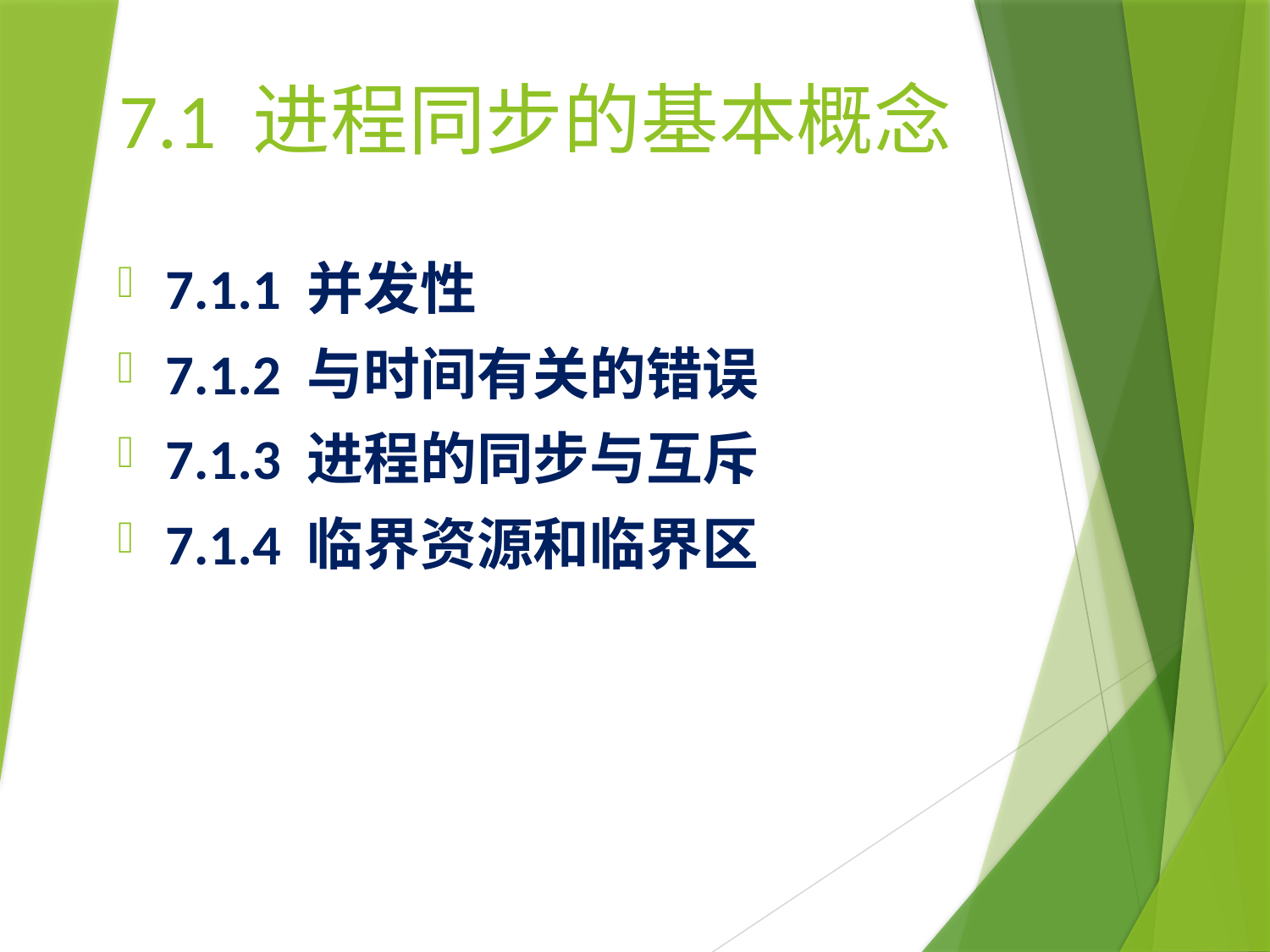

# 7.1 进程同步的基本概念
7.1.1 并发性
7.1.2 与时间有关的错误
7.1.3 进程的同步与互斥
7.1.4 临界资源和临界区